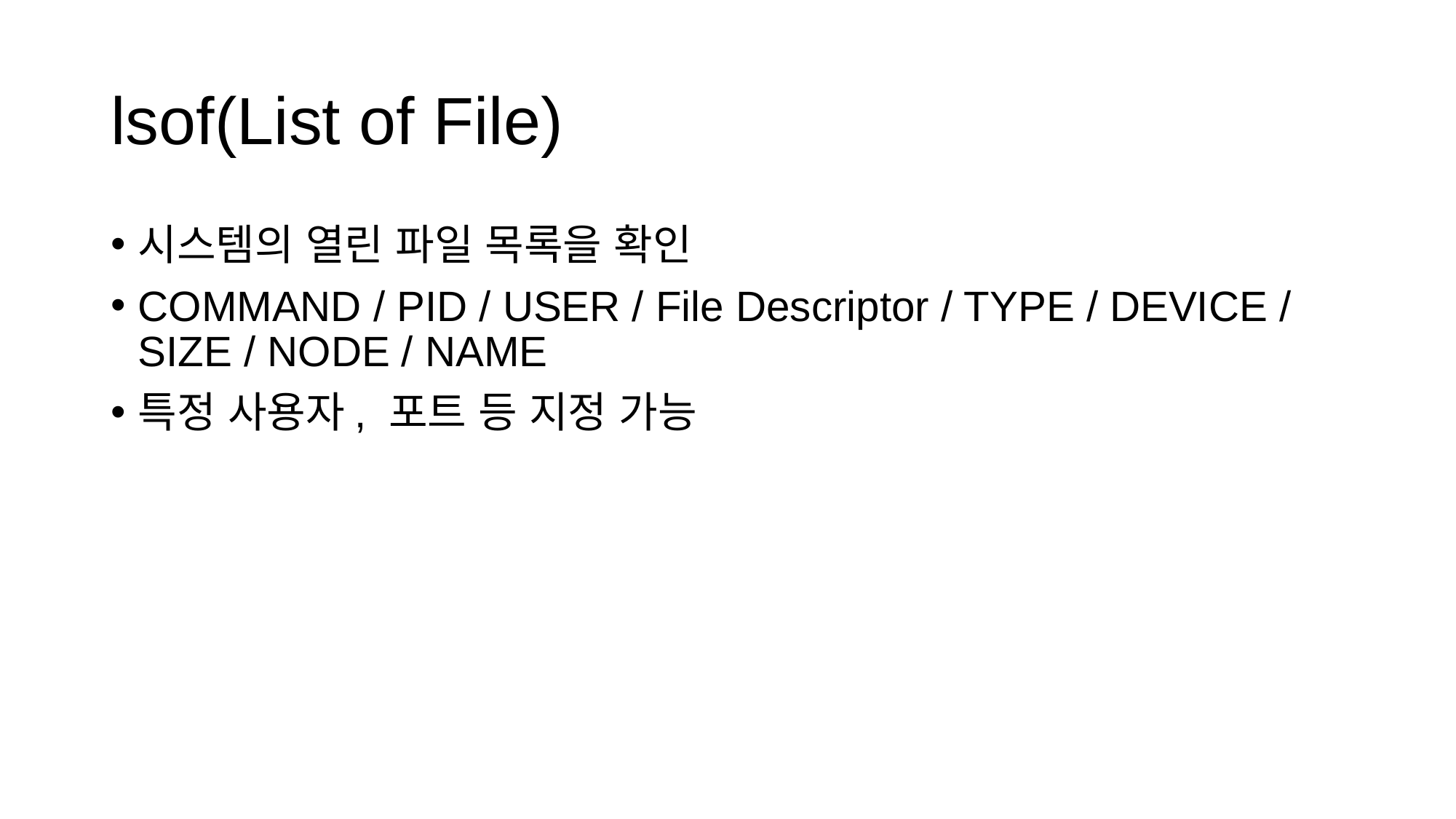

# lsof(List of File)
시스템의 열린 파일 목록을 확인
COMMAND / PID / USER / File Descriptor / TYPE / DEVICE / SIZE / NODE / NAME
특정 사용자, 포트 등 지정 가능